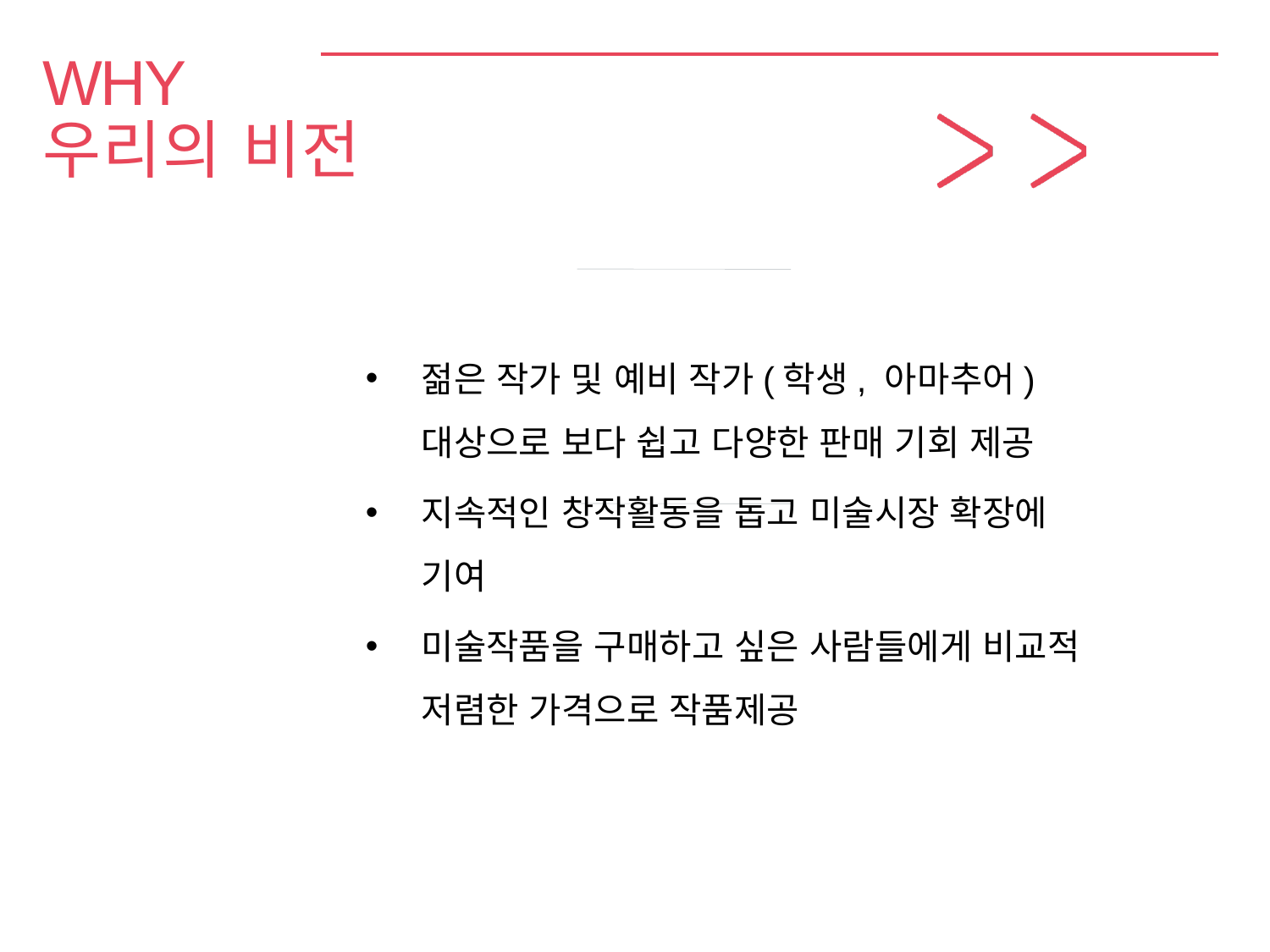

# WHY 우리의 비전

젊은 작가 및 예비 작가(학생, 아마추어)대상으로 보다 쉽고 다양한 판매 기회 제공
지속적인 창작활동을 돕고 미술시장 확장에 기여
미술작품을 구매하고 싶은 사람들에게 비교적 저렴한 가격으로 작품제공